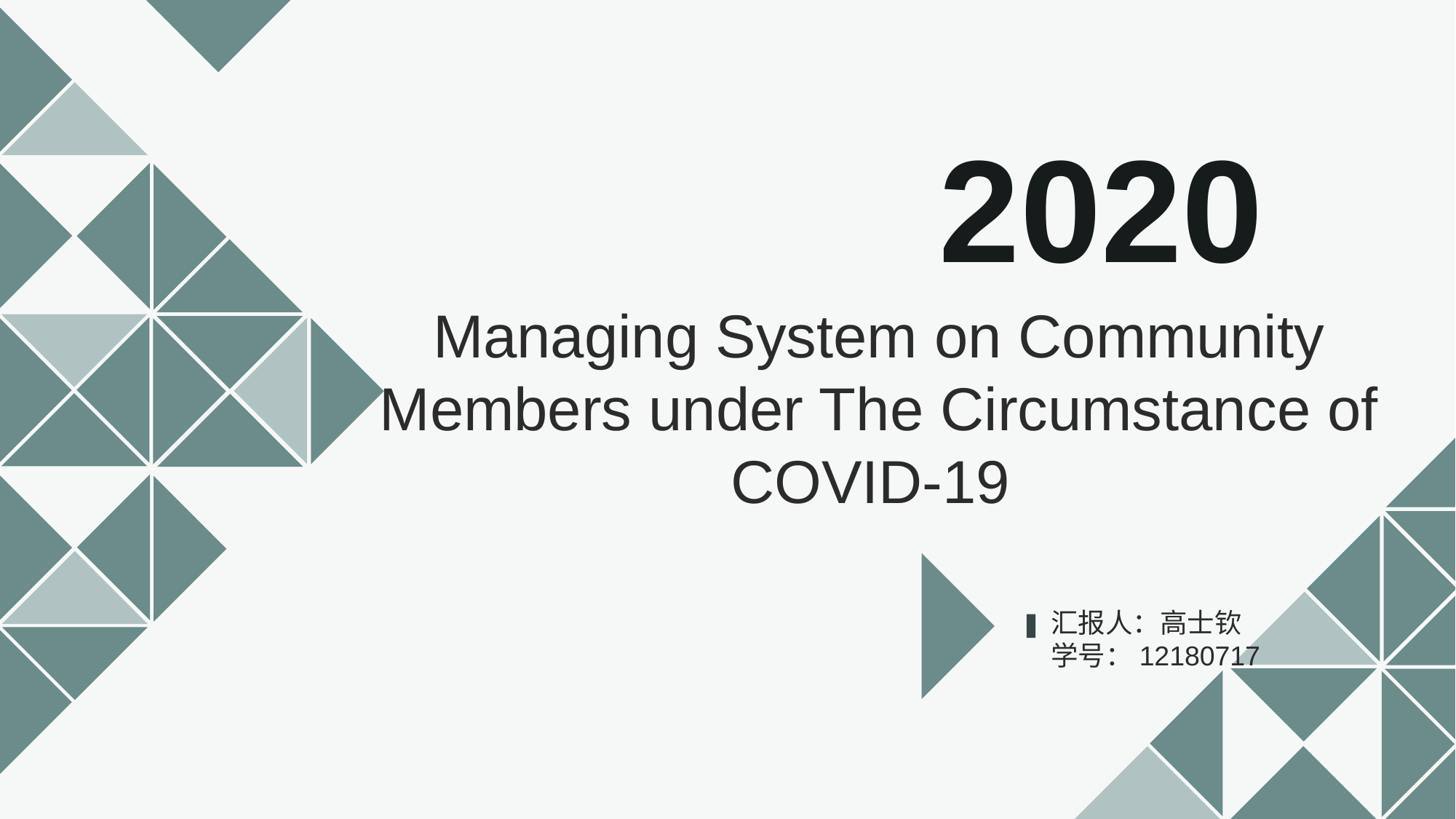

2020

Managing System on Community Members under The Circumstance of COVID-19

汇报人：高士钦
学号：12180717